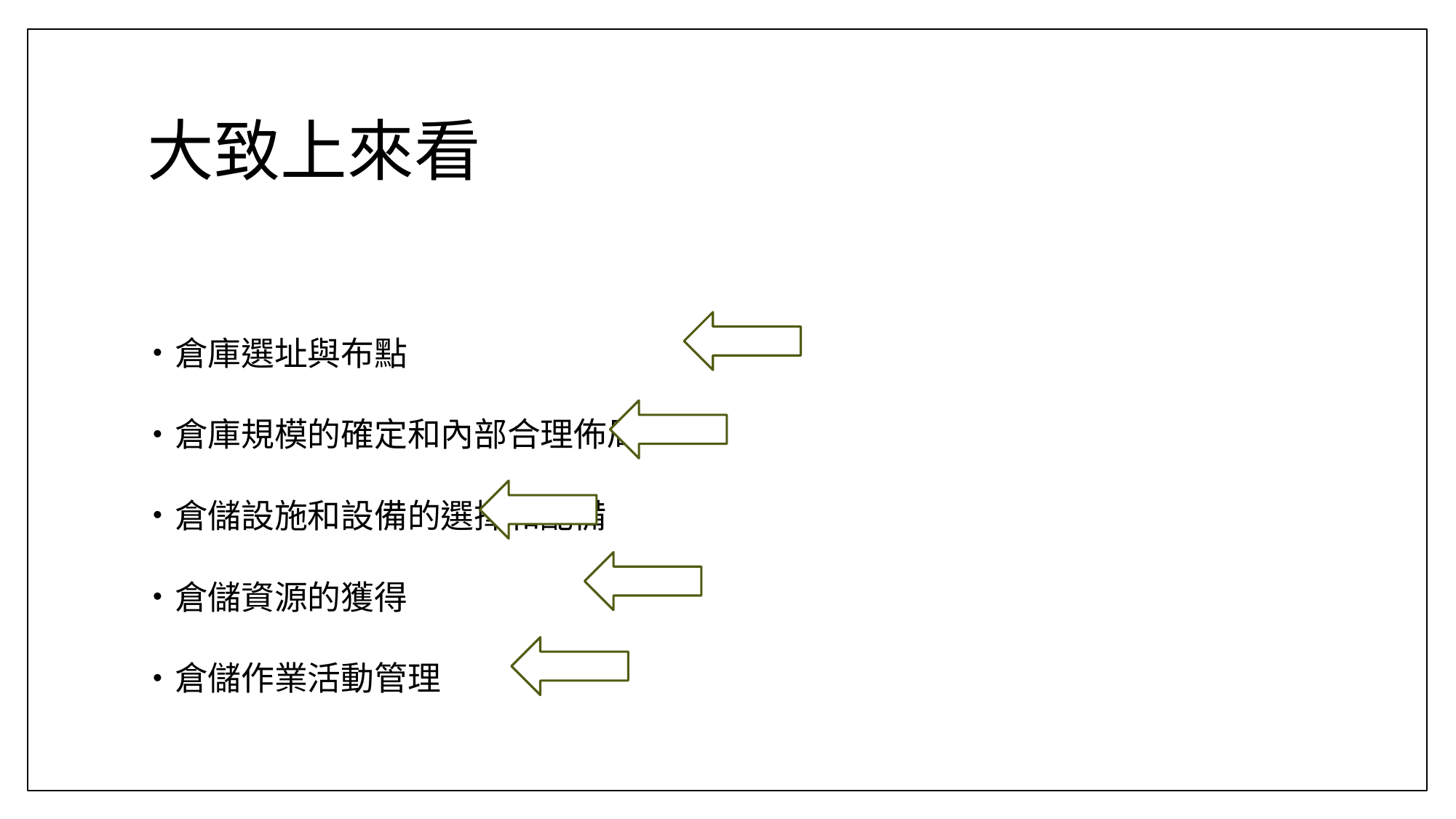

# 大致上來看

倉庫選址與布點
倉庫規模的確定和內部合理佈局
倉儲設施和設備的選擇和配備
倉儲資源的獲得
倉儲作業活動管理